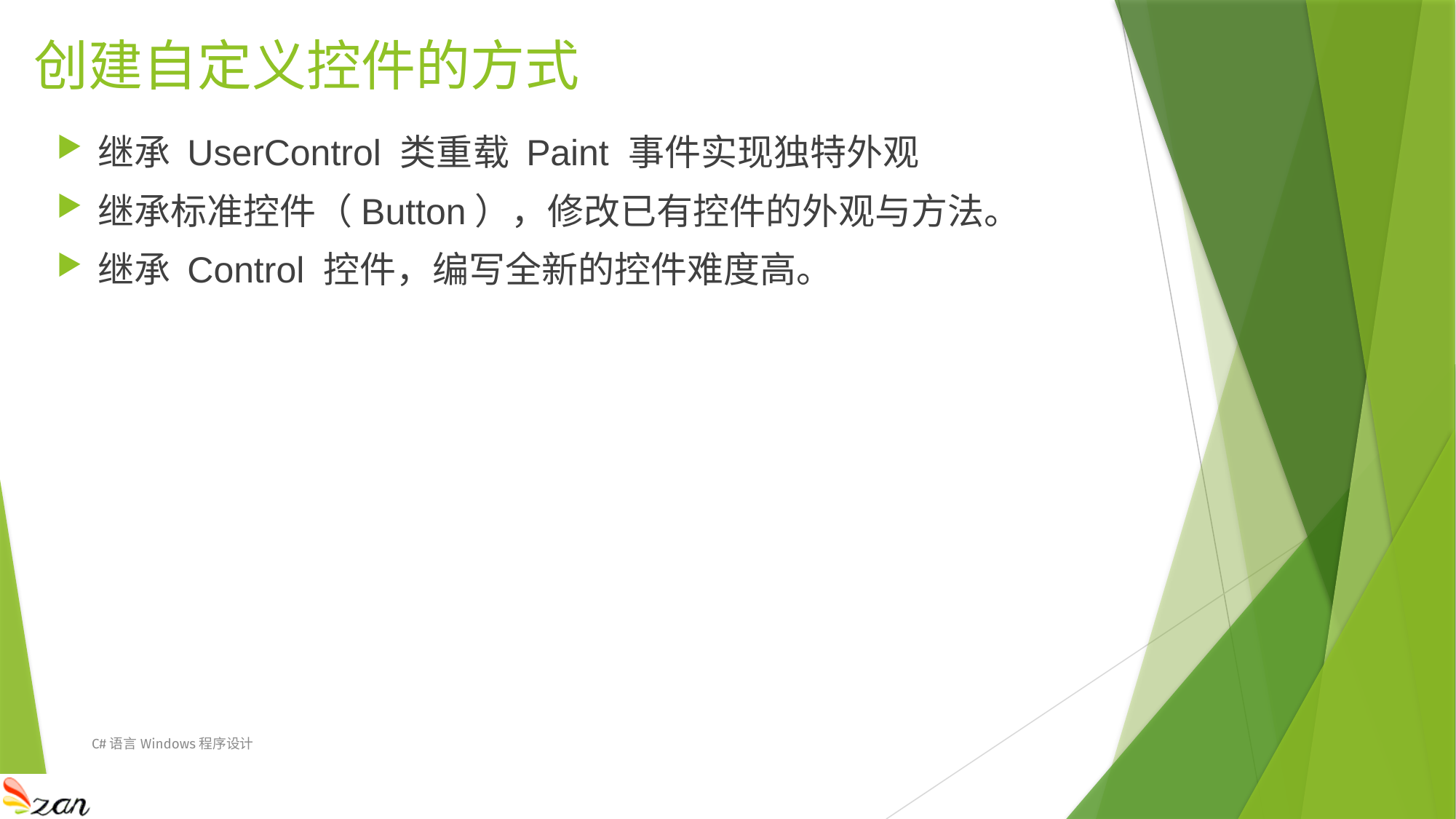

# 创建自定义控件的方式
继承 UserControl 类重载 Paint 事件实现独特外观
继承标准控件（Button），修改已有控件的外观与方法。
继承 Control 控件，编写全新的控件难度高。
C#语言Windows程序设计